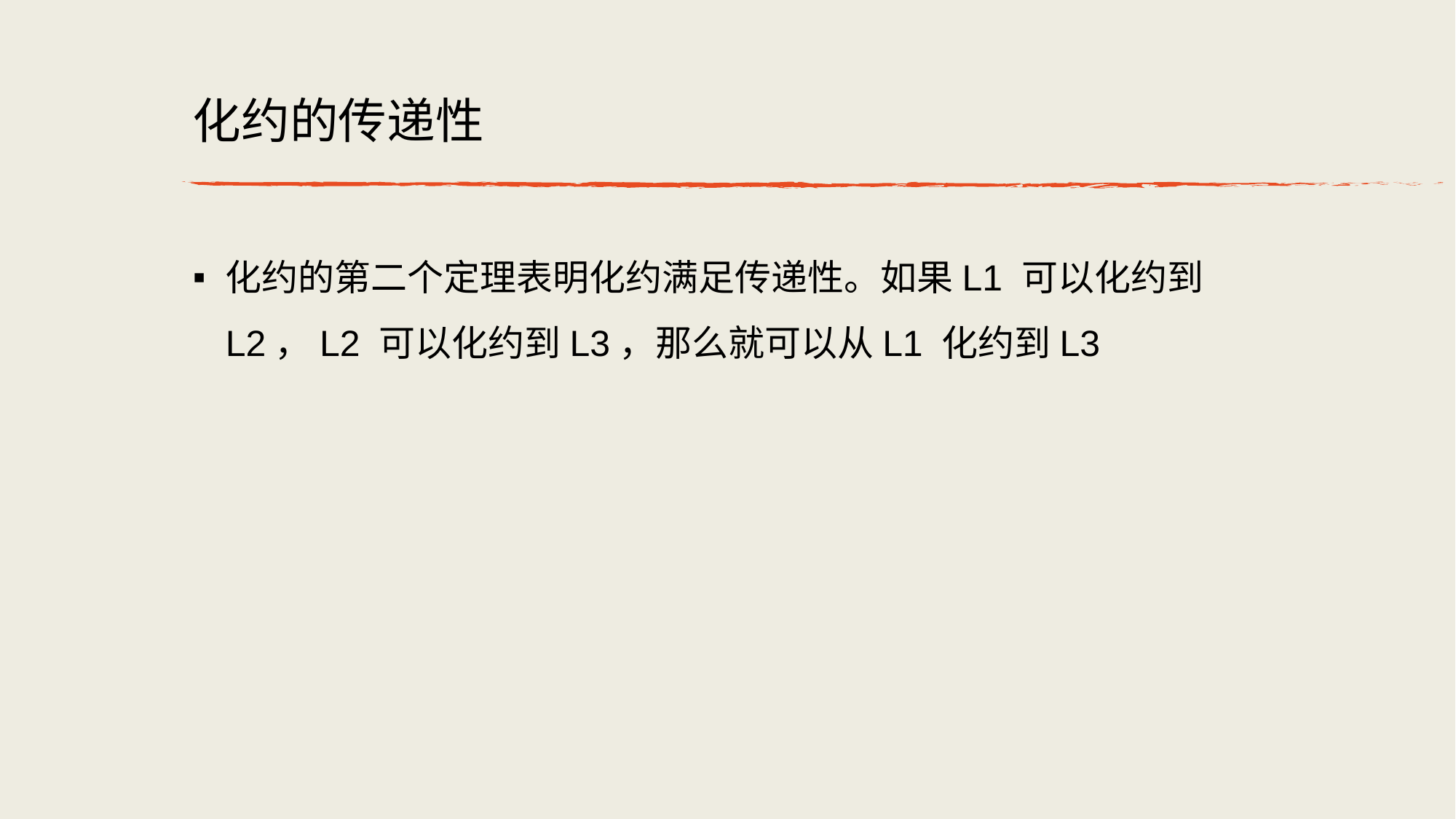

# 化约的传递性
化约的第⼆个定理表明化约满⾜传递性。如果L1 可以化约到L2，L2 可以化约到L3，那么就可以从L1 化约到L3